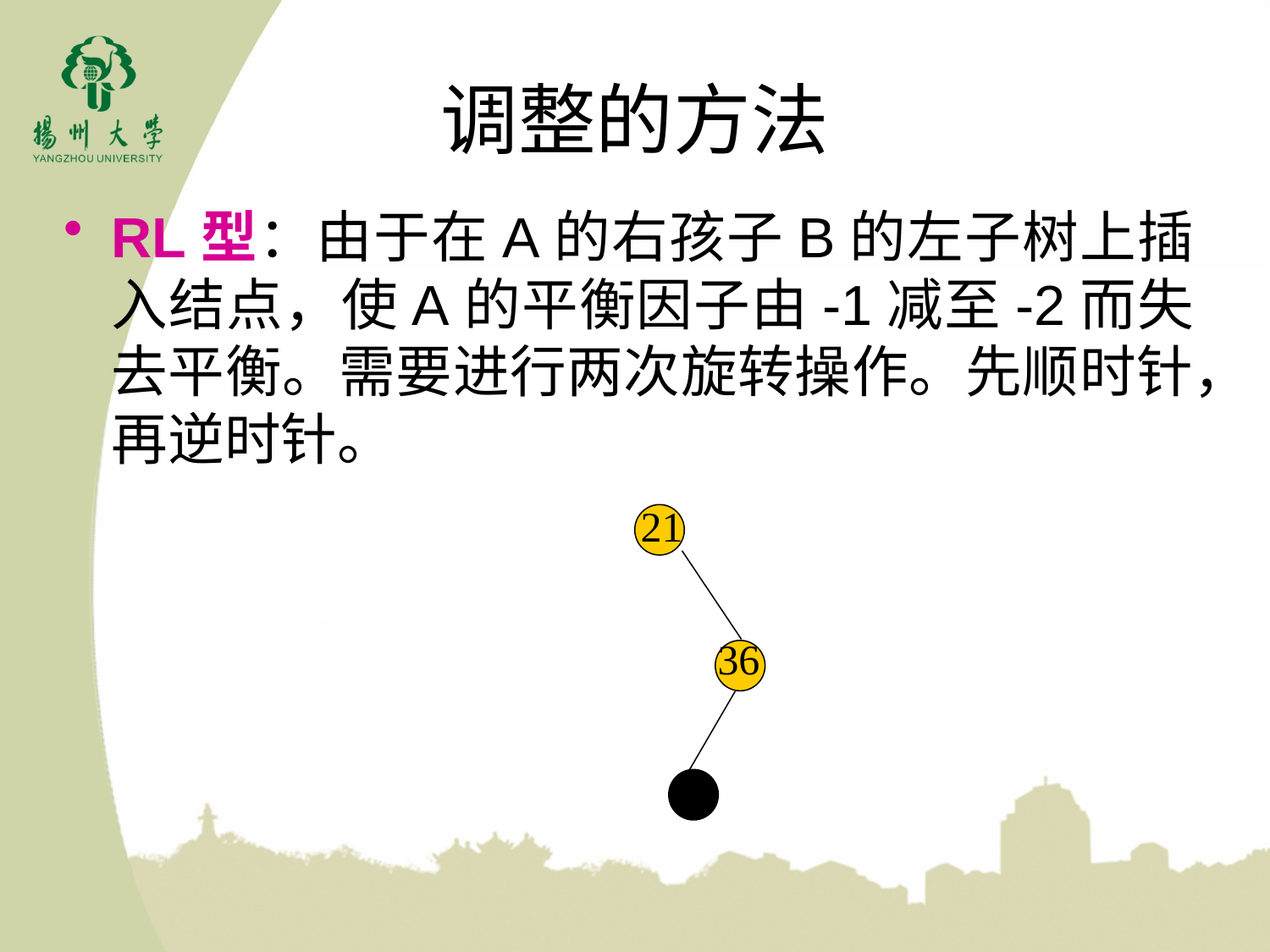

# 调整的方法
RL型：由于在A的右孩子B的左子树上插入结点，使A的平衡因子由-1减至-2而失去平衡。需要进行两次旋转操作。先顺时针，再逆时针。

21

36

50